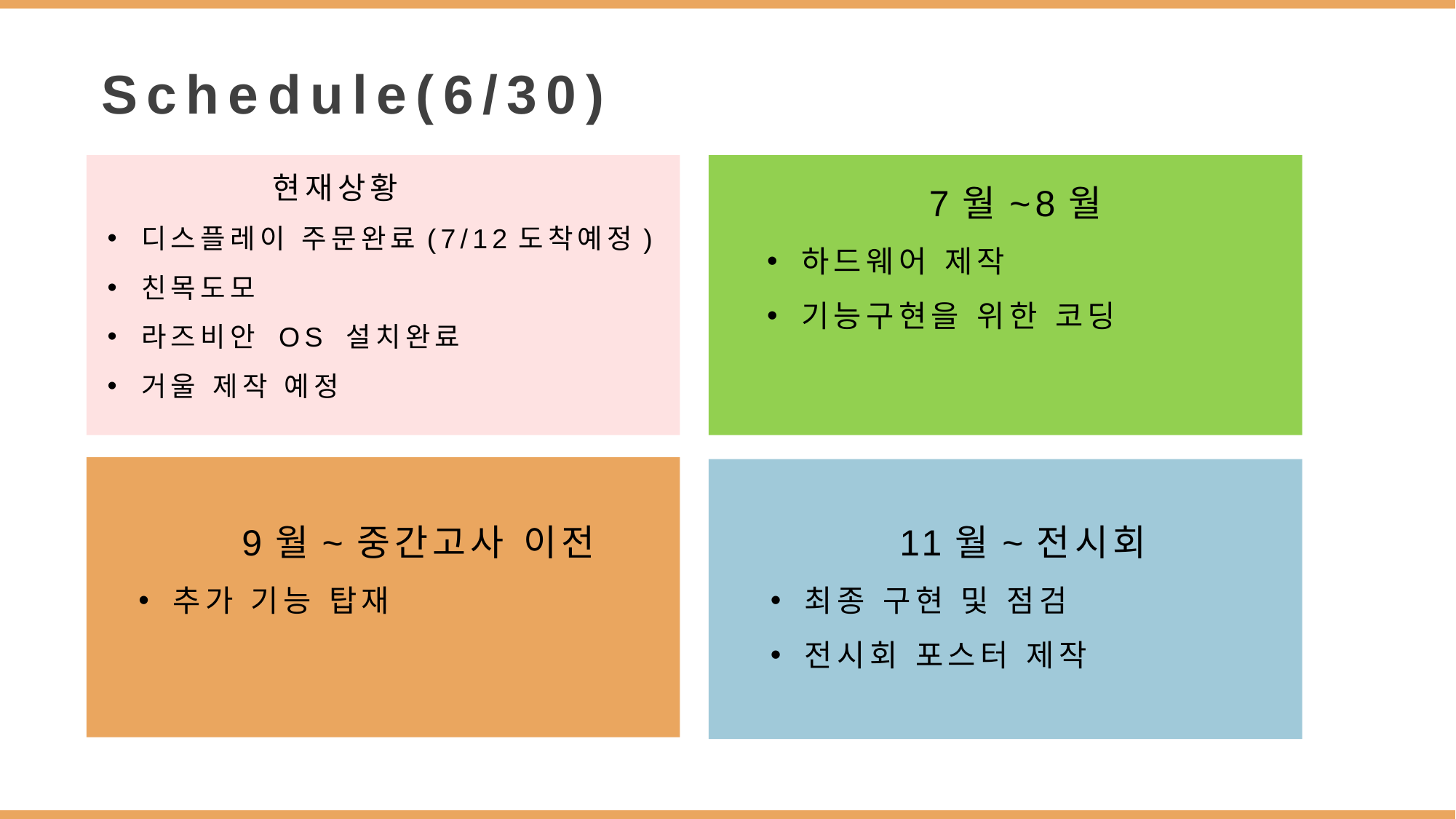

Schedule(6/30)
              현재상황
디스플레이 주문완료(7/12도착예정)
친목도모
라즈비안 OS 설치완료
거울 제작 예정

           7월~8월
하드웨어 제작
기능구현을 위한 코딩

        9월~중간고사 이전
추가 기능 탑재
          11월~전시회
최종 구현 및 점검
전시회 포스터 제작